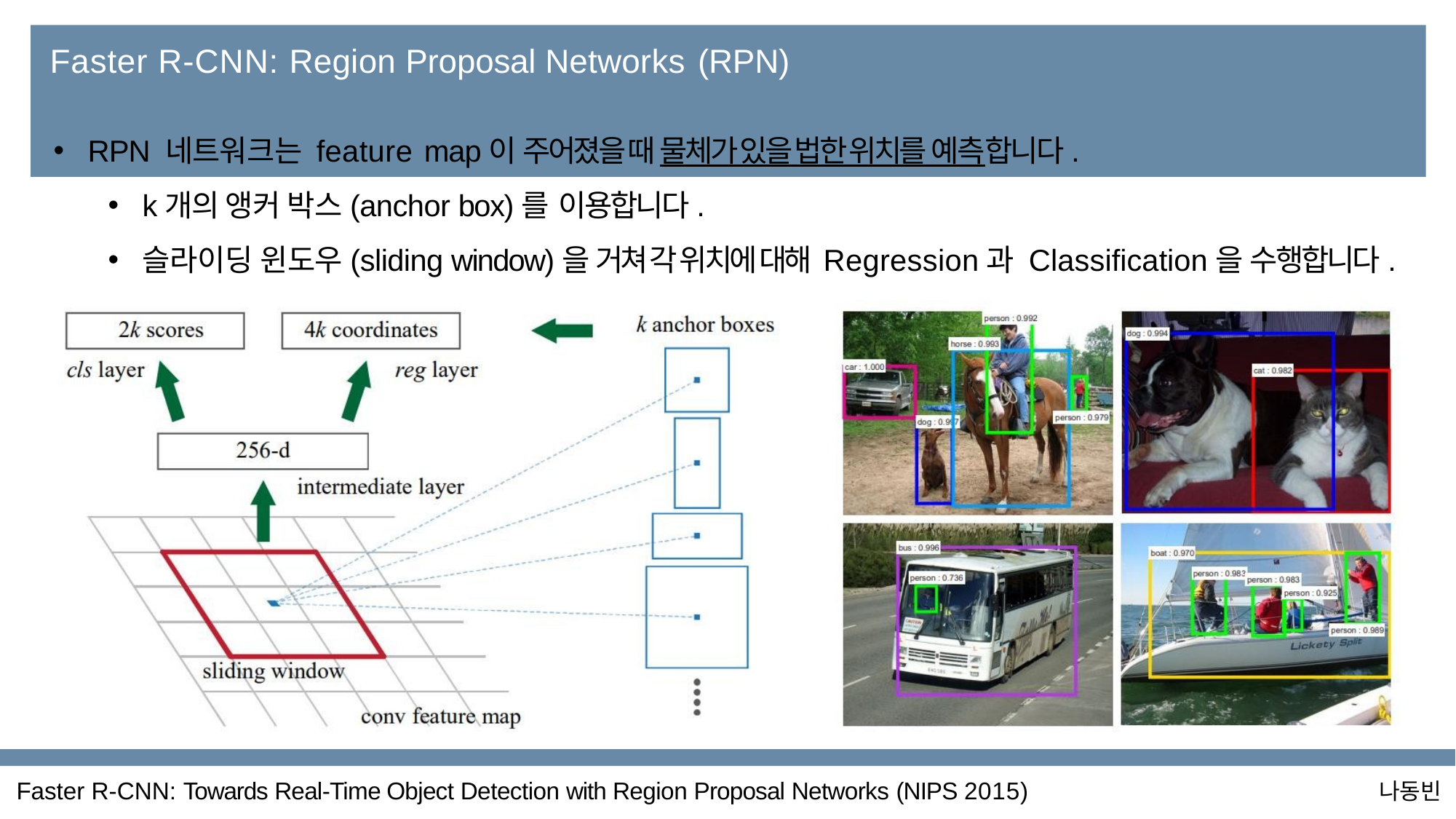

# Faster R-CNN: Region Proposal Networks (RPN)
RPN 네트워크는 feature map이 주어졌을 때 물체가 있을 법한 위치를 예측합니다.
k개의 앵커 박스(anchor box)를 이용합니다.
슬라이딩 윈도우(sliding window)을 거쳐 각 위치에 대해 Regression과 Classification을 수행합니다.

Faster R-CNN: Towards Real-Time Object Detection with Region Proposal Networks (NIPS 2015)
나동빈